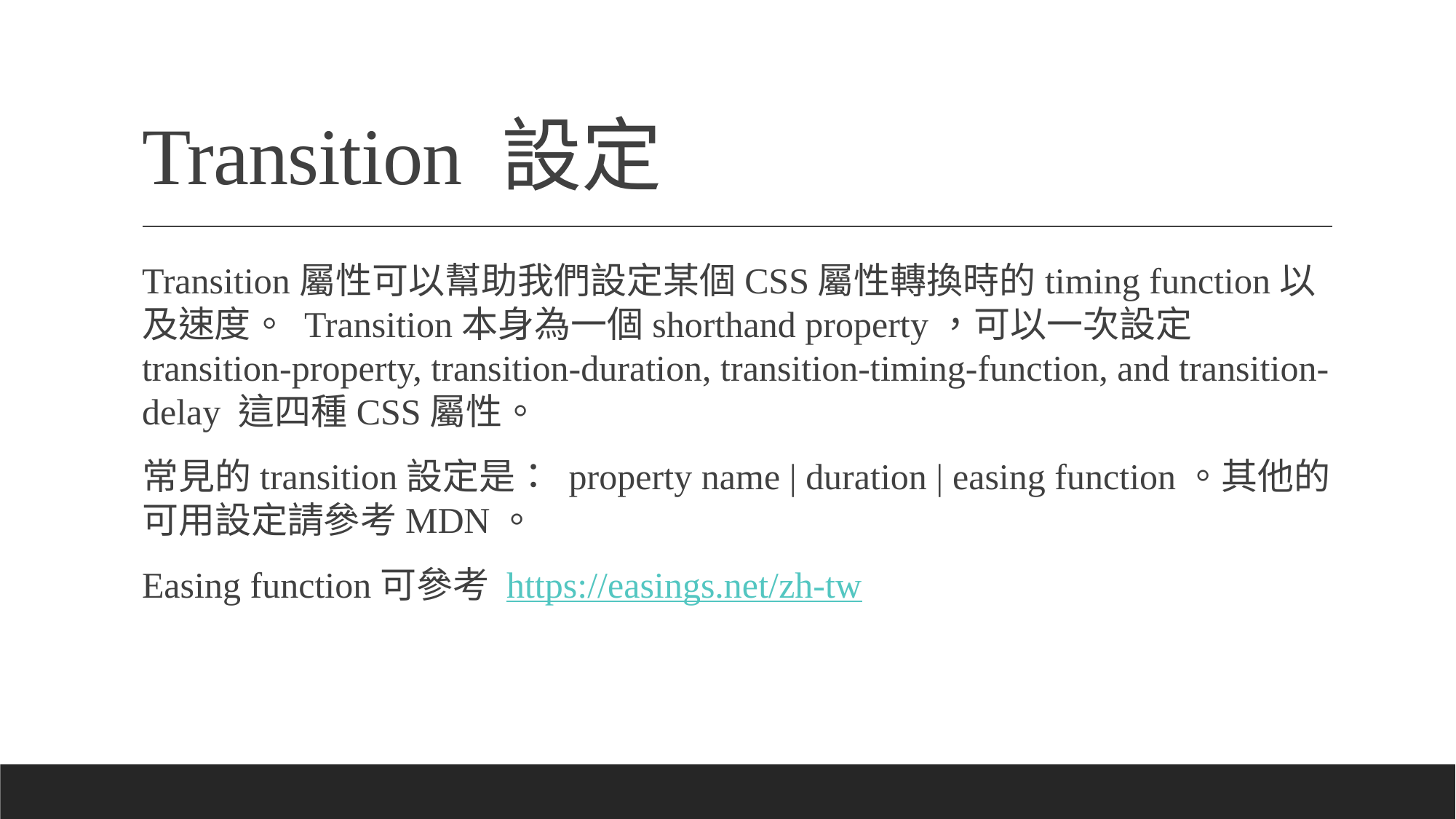

# Transition 設定
Transition屬性可以幫助我們設定某個CSS屬性轉換時的timing function以及速度。 Transition本身為一個shorthand property，可以一次設定transition-property, transition-duration, transition-timing-function, and transition-delay 這四種CSS屬性。
常見的transition設定是： property name | duration | easing function。其他的可用設定請參考MDN。
Easing function可參考 https://easings.net/zh-tw